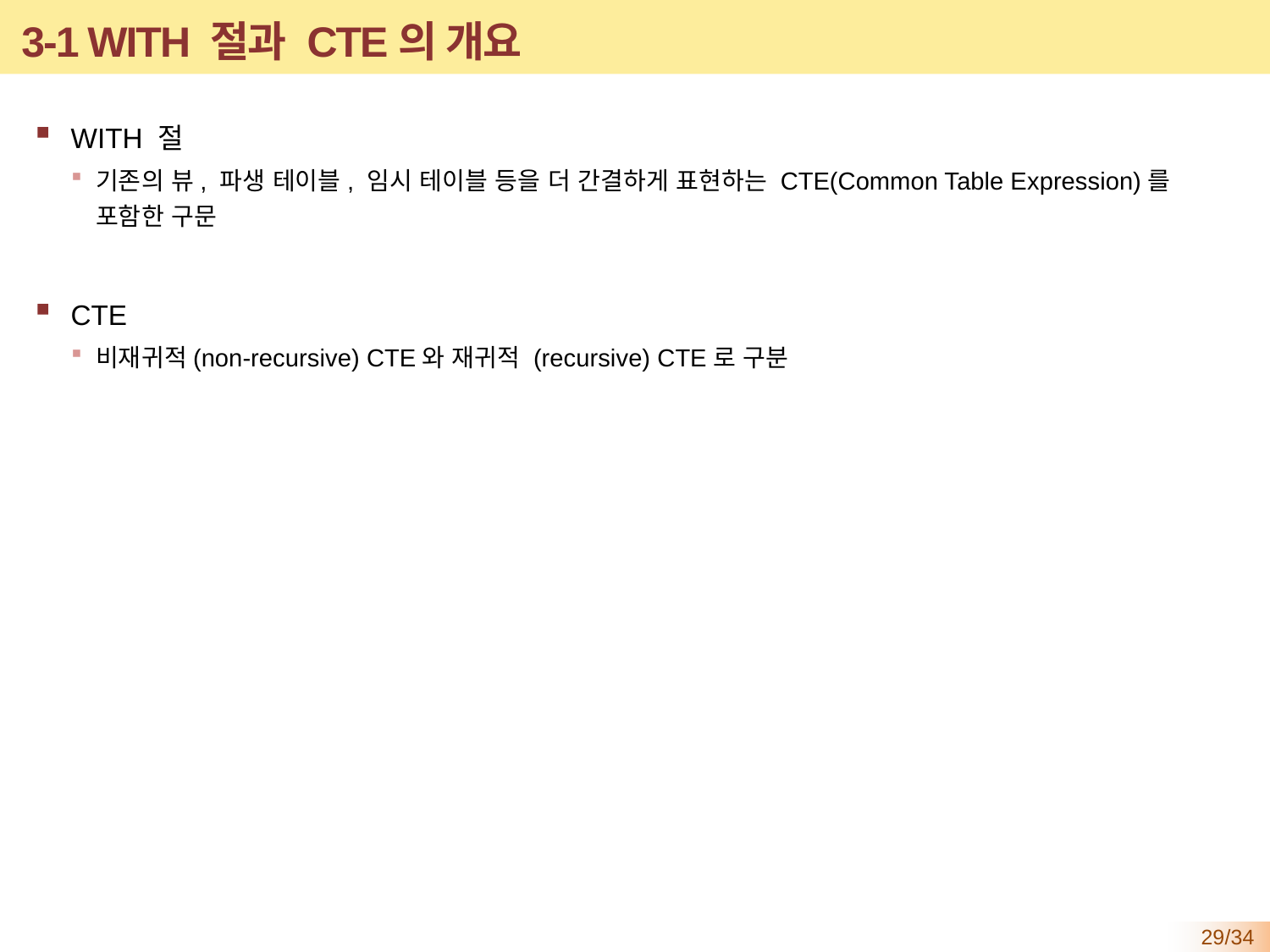

# 3-1 WITH 절과 CTE의 개요
WITH 절
기존의 뷰, 파생 테이블, 임시 테이블 등을 더 간결하게 표현하는 CTE(Common Table Expression)를 포함한 구문

CTE
비재귀적(non-recursive) CTE와 재귀적 (recursive) CTE로 구분